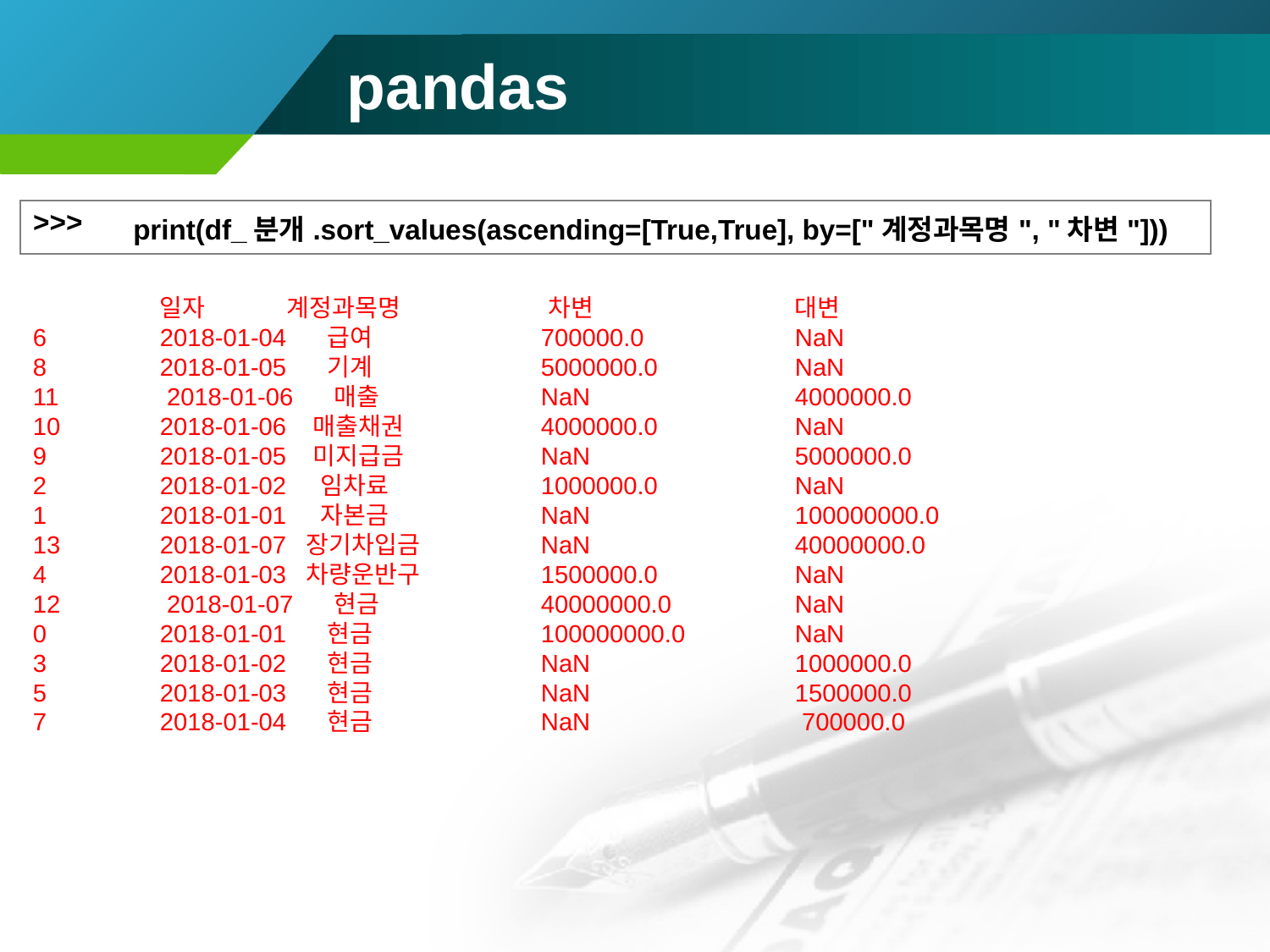

# pandas
| >>> | print(df\_분개.sort\_values(ascending=[True,True], by=["계정과목명", "차변"])) |
| --- | --- |
 	일자  	계정과목명          	 차변           	대변
6  	2018-01-04     급여     		700000.0          	NaN
8  	2018-01-05     기계    		5000000.0         	NaN
11	 2018-01-06     매출          	NaN    		4000000.0
10 	2018-01-06   매출채권    	4000000.0         	NaN
9  	2018-01-05   미지급금          	NaN    		5000000.0
2  	2018-01-02    임차료    	1000000.0          	NaN
1  	2018-01-01    자본금         	NaN  		100000000.0
13 	2018-01-07  장기차입금          	NaN   		40000000.0
4  	2018-01-03  차량운반구    	1500000.0          	NaN
12	 2018-01-07     현금   		40000000.0          	NaN
0  	2018-01-01     현금  		100000000.0          	NaN
3  	2018-01-02     현금          	NaN    		1000000.0
5  	2018-01-03     현금          	NaN    		1500000.0
7  	2018-01-04     현금          	NaN    		 700000.0